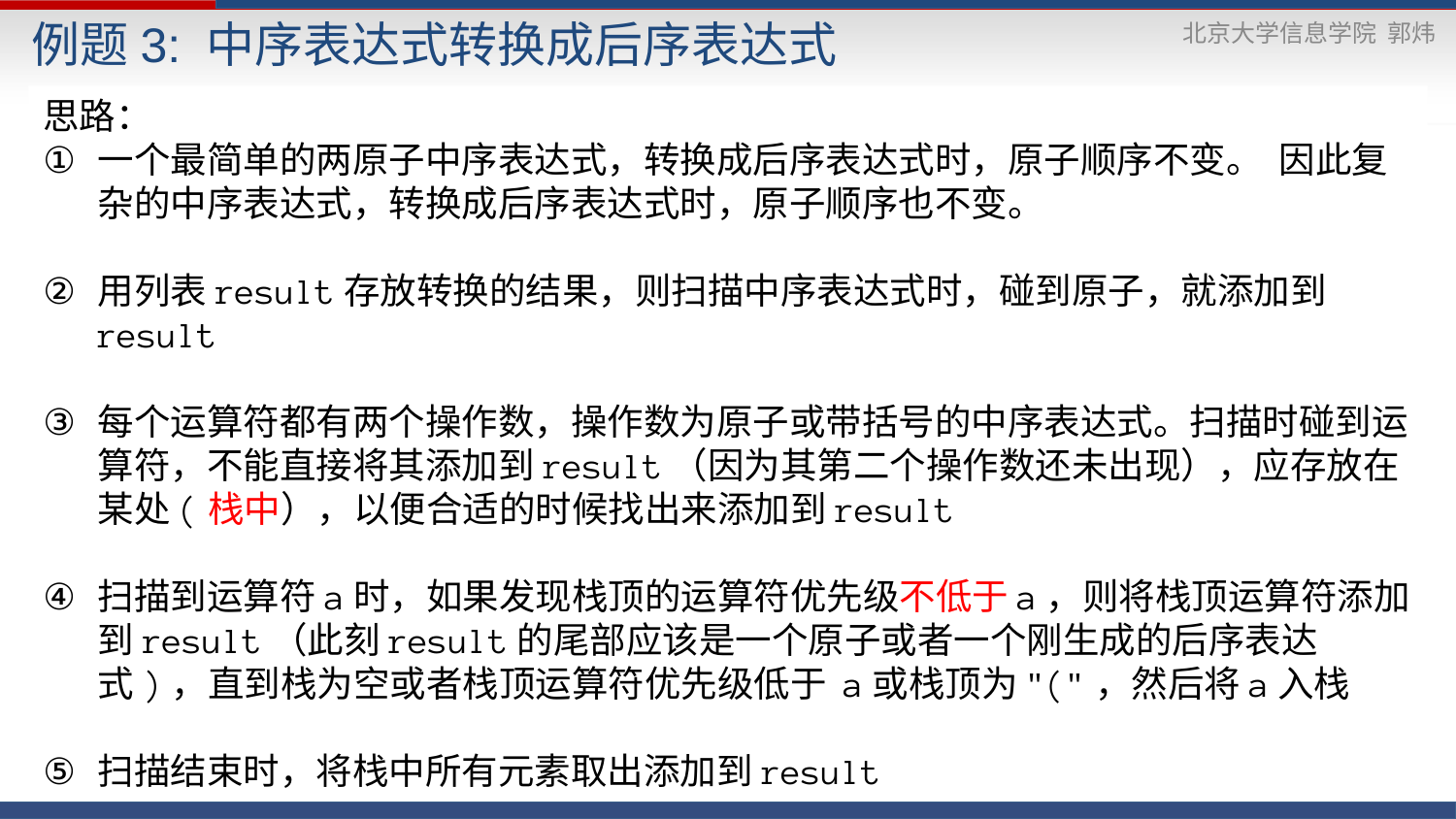

例题3: 中序表达式转换成后序表达式
思路：
一个最简单的两原子中序表达式，转换成后序表达式时，原子顺序不变。  因此复杂的中序表达式，转换成后序表达式时，原子顺序也不变。

用列表result存放转换的结果，则扫描中序表达式时，碰到原子，就添加到result

每个运算符都有两个操作数，操作数为原子或带括号的中序表达式。扫描时碰到运算符，不能直接将其添加到result（因为其第二个操作数还未出现），应存放在某处(栈中），以便合适的时候找出来添加到result

扫描到运算符a时，如果发现栈顶的运算符优先级不低于a，则将栈顶运算符添加到result（此刻result的尾部应该是一个原子或者一个刚生成的后序表达式)，直到栈为空或者栈顶运算符优先级低于 a或栈顶为"("，然后将a入栈

扫描结束时，将栈中所有元素取出添加到result
15